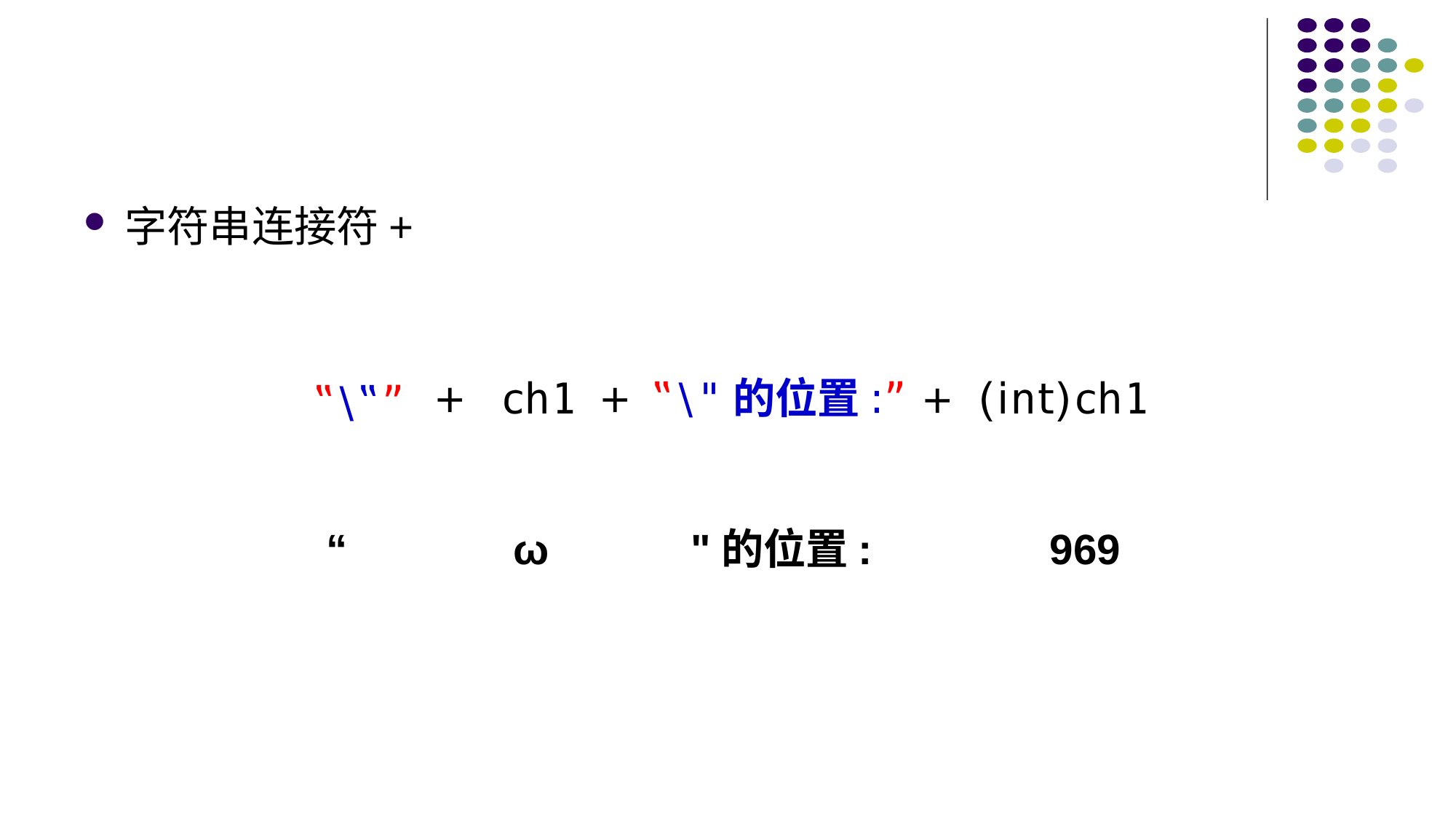

#
字符串连接符+
+
ch1
+
“\"的位置:”
(int)ch1
+
“\“”
“              ω            "的位置:               969
36